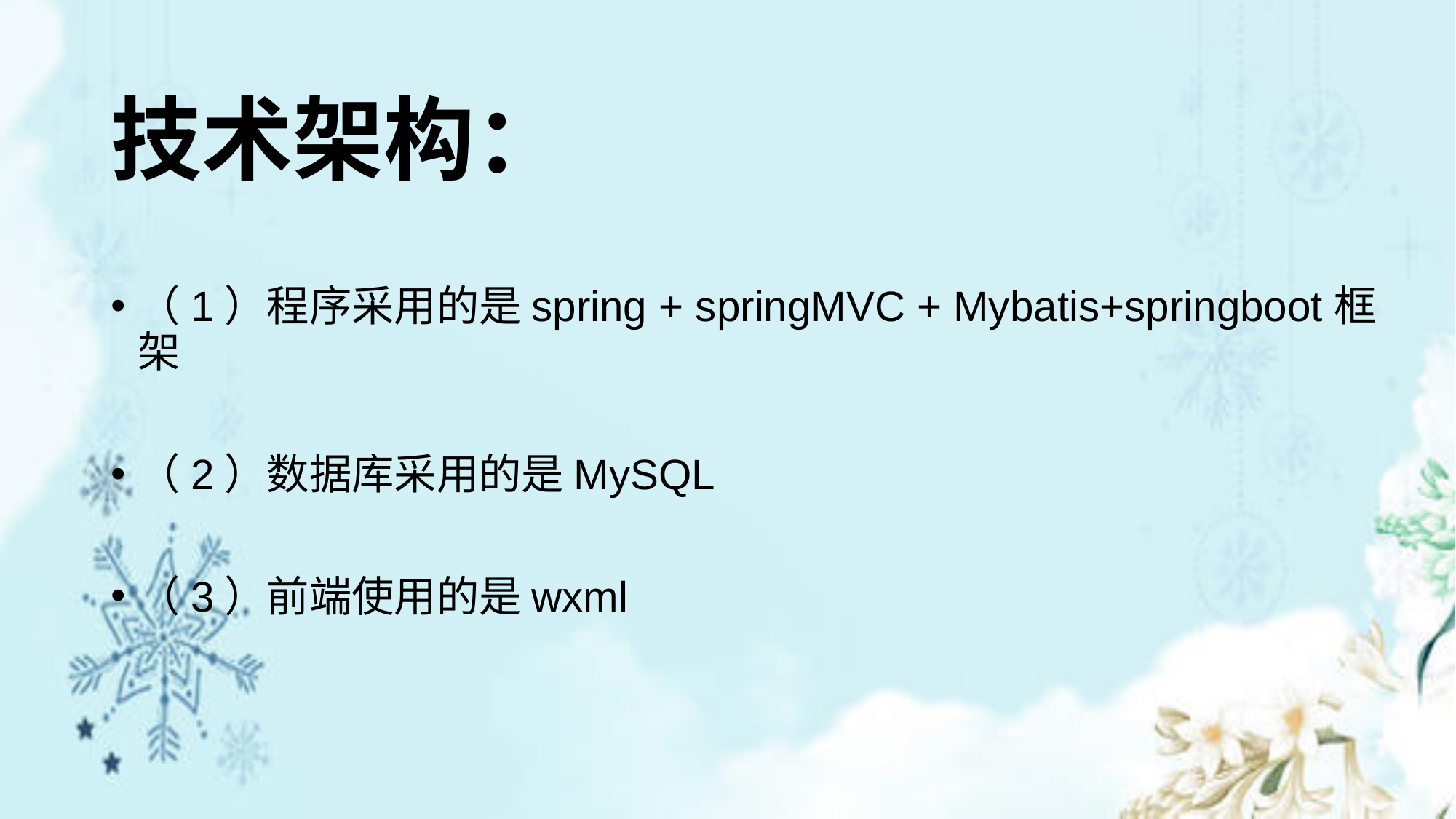

# 技术架构：
（1）程序采用的是spring + springMVC + Mybatis+springboot框架

（2）数据库采用的是MySQL

（3）前端使用的是wxml